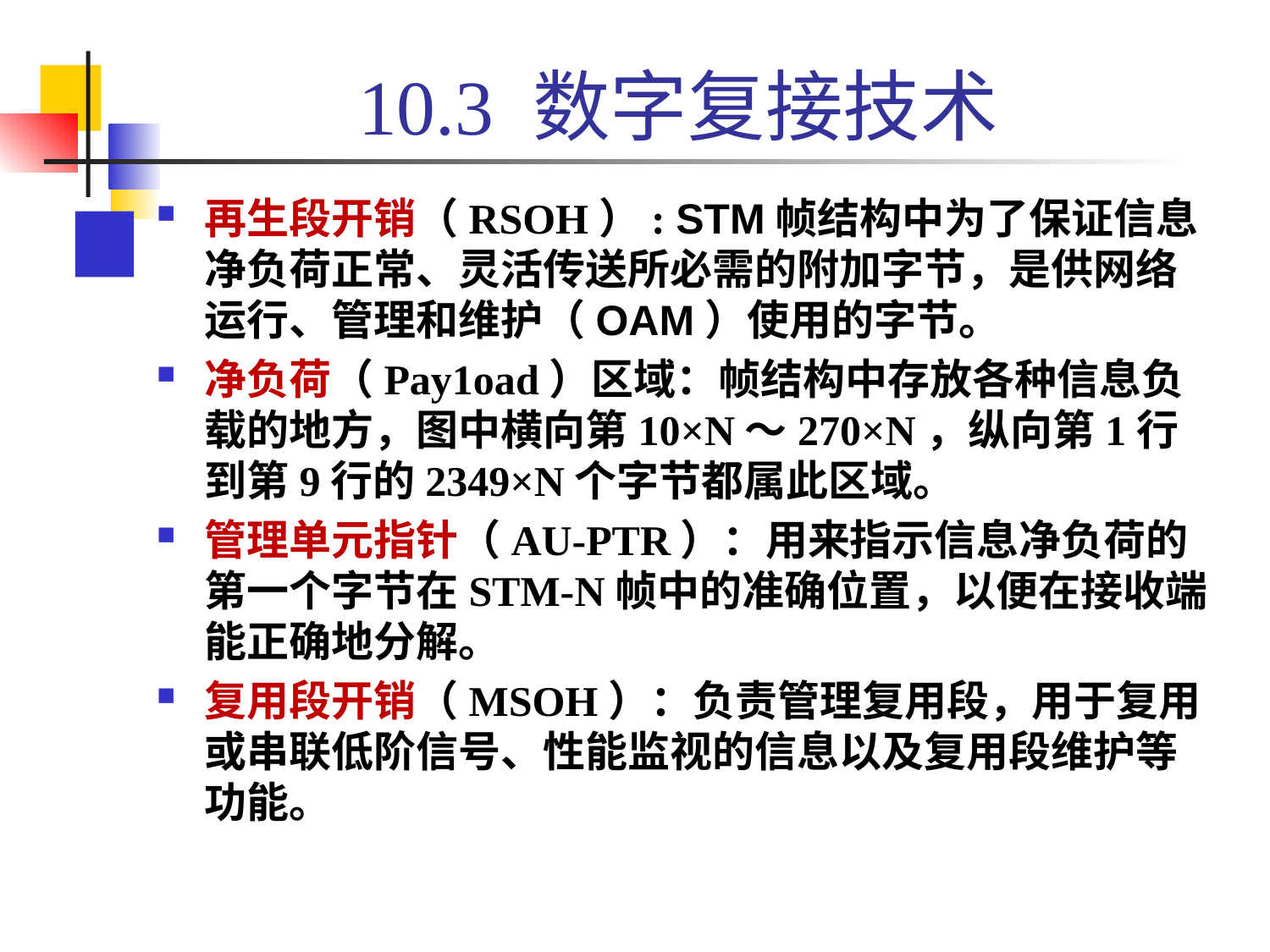

# 10.3 数字复接技术
再生段开销（RSOH）: STM帧结构中为了保证信息净负荷正常、灵活传送所必需的附加字节，是供网络运行、管理和维护（OAM）使用的字节。
净负荷（Pay1oad）区域：帧结构中存放各种信息负载的地方，图中横向第10×N～270×N，纵向第1行到第9行的2349×N个字节都属此区域。
管理单元指针（AU-PTR）：用来指示信息净负荷的第一个字节在STM-N帧中的准确位置，以便在接收端能正确地分解。
复用段开销（MSOH）：负责管理复用段，用于复用或串联低阶信号、性能监视的信息以及复用段维护等功能。